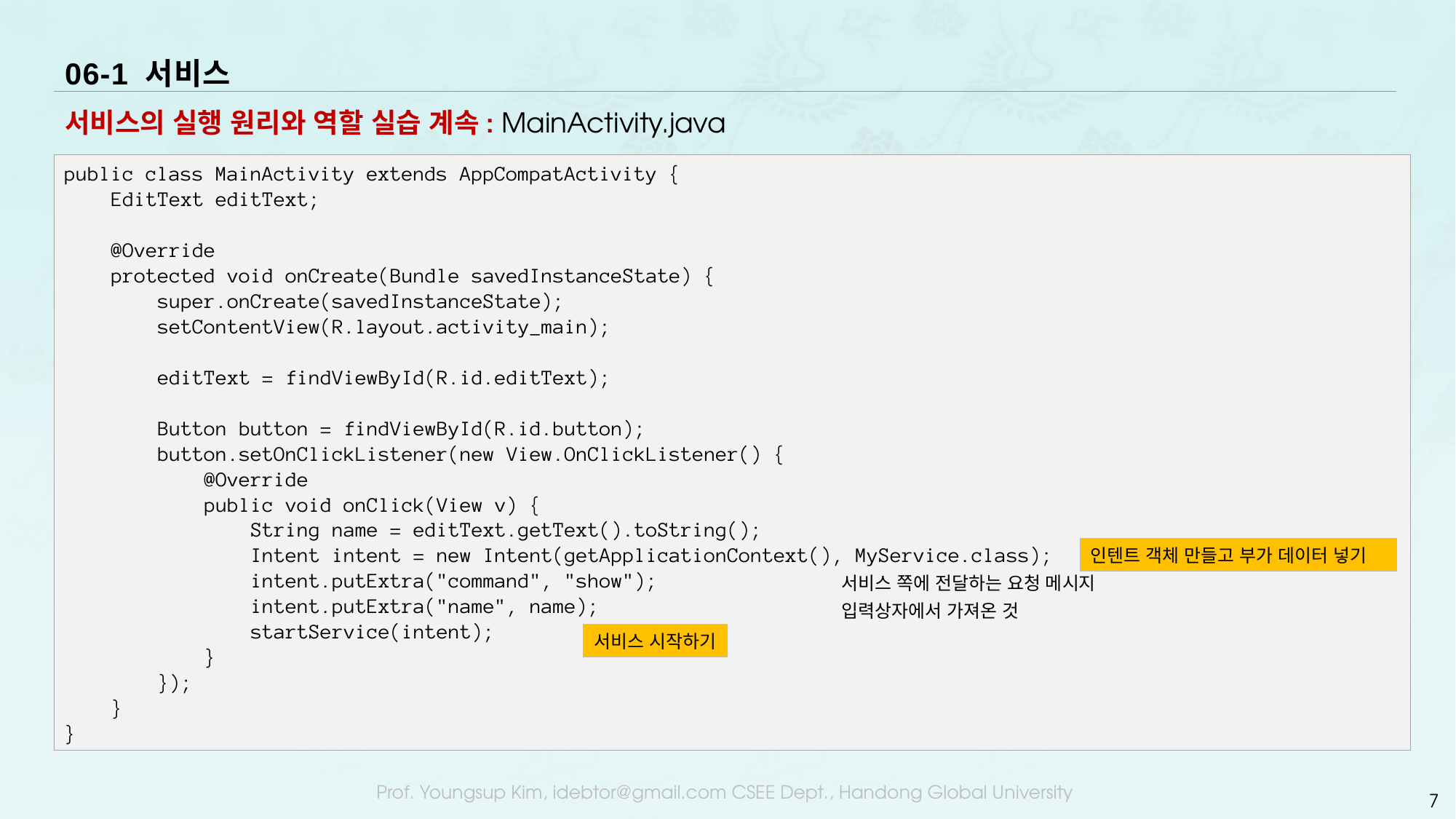

# 06-1 서비스
서비스의 실행 원리와 역할 실습 계속: MainActivity.java
public class MainActivity extends AppCompatActivity {
    EditText editText;

    @Override
    protected void onCreate(Bundle savedInstanceState) {
        super.onCreate(savedInstanceState);
        setContentView(R.layout.activity_main);

        editText = findViewById(R.id.editText);

        Button button = findViewById(R.id.button);
        button.setOnClickListener(new View.OnClickListener() {
            @Override
            public void onClick(View v) {
                String name = editText.getText().toString();
                Intent intent = new Intent(getApplicationContext(), MyService.class);
                intent.putExtra("command", "show");
                intent.putExtra("name", name);
                startService(intent);
            }
        });
    }
}
인텐트 객체 만들고 부가 데이터 넣기
서비스 쪽에 전달하는 요청 메시지
입력상자에서 가져온 것
서비스 시작하기
7